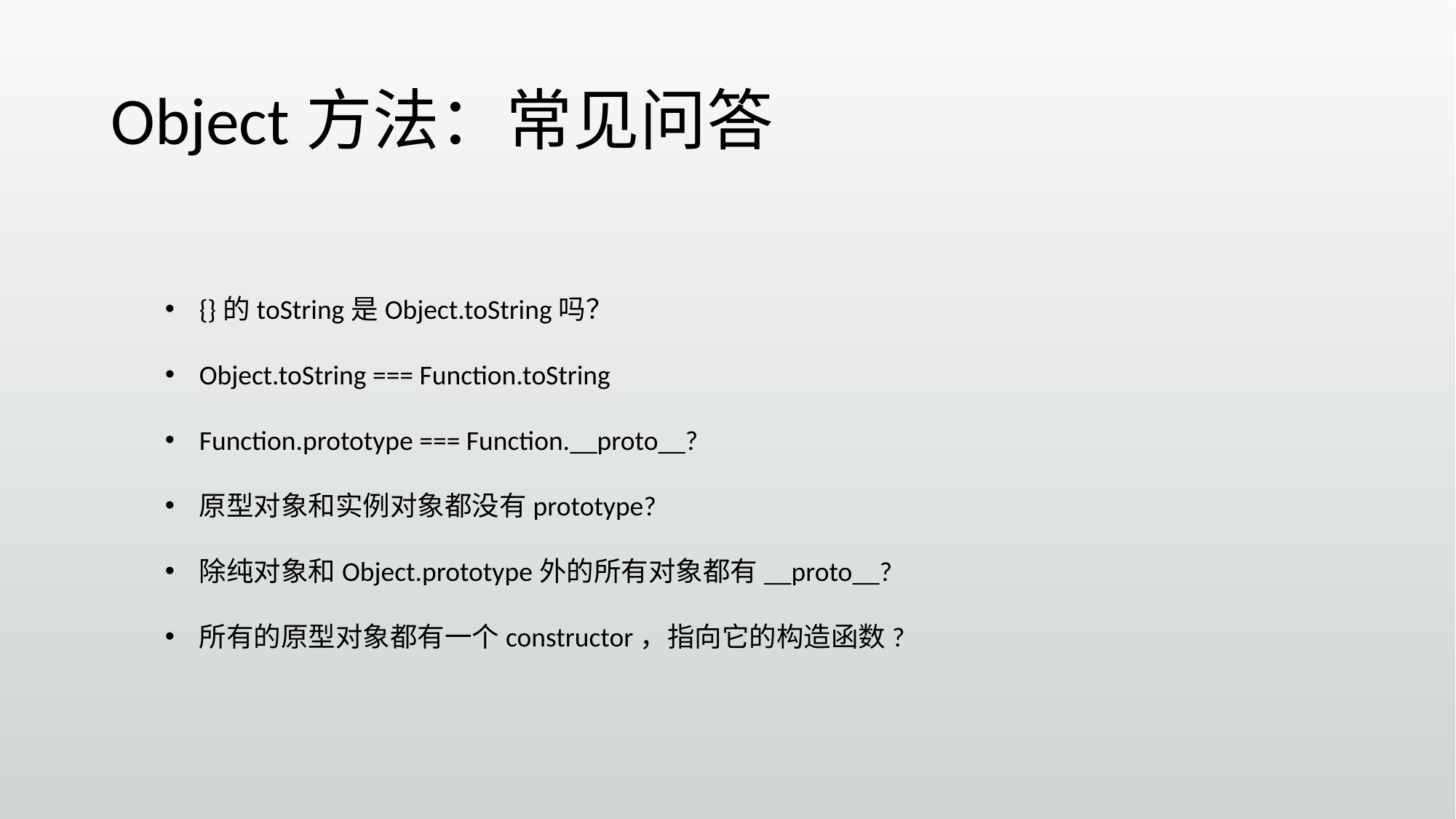

# Object方法：常见问答
{}的toString是Object.toString吗？
Object.toString === Function.toString
Function.prototype === Function.__proto__?
原型对象和实例对象都没有prototype?
除纯对象和Object.prototype外的所有对象都有__proto__?
所有的原型对象都有一个constructor，指向它的构造函数?